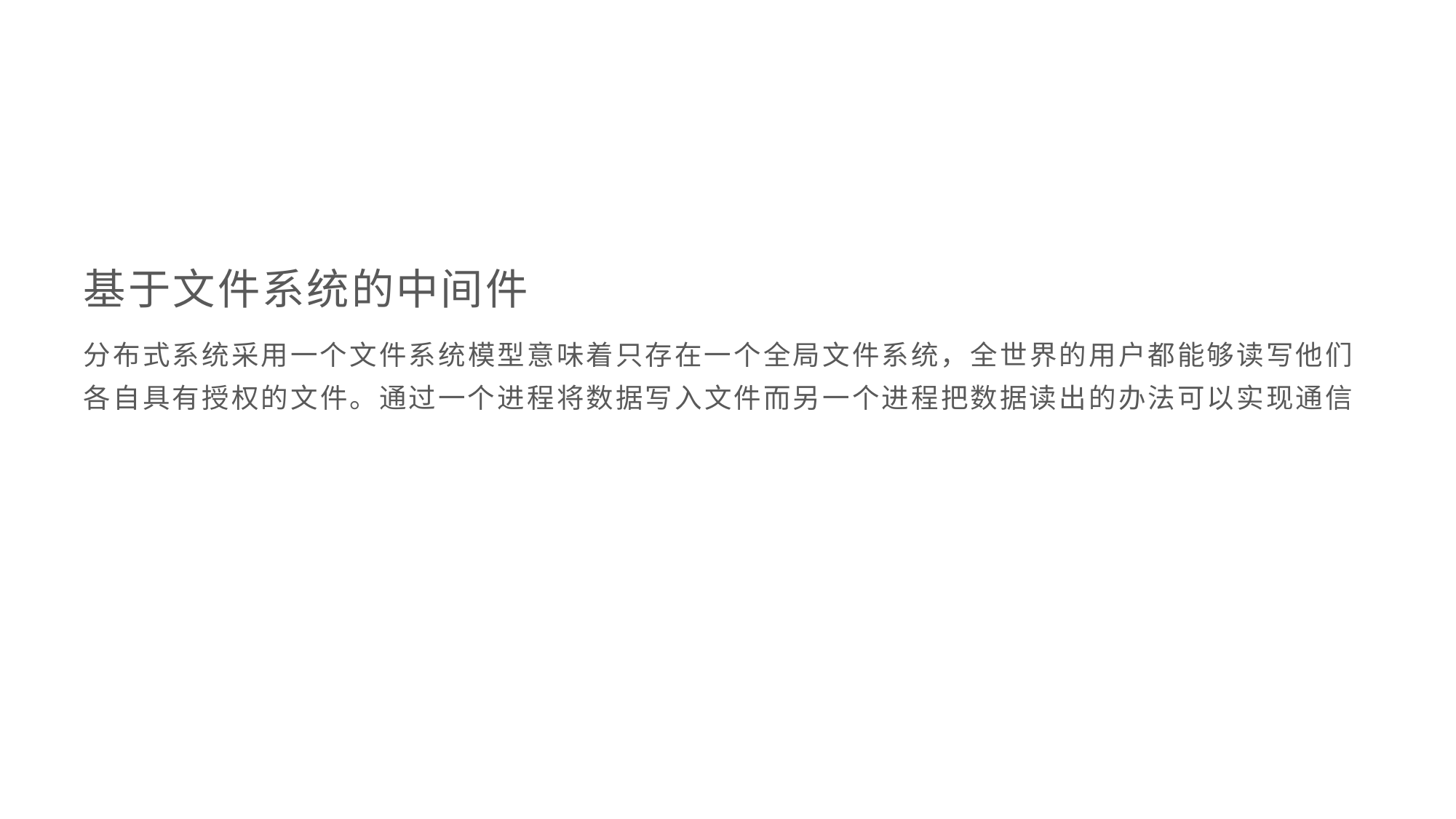

基于文件系统的中间件
分布式系统采用一个文件系统模型意味着只存在一个全局文件系统，全世界的用户都能够读写他们各自具有授权的文件。通过一个进程将数据写入文件而另一个进程把数据读出的办法可以实现通信